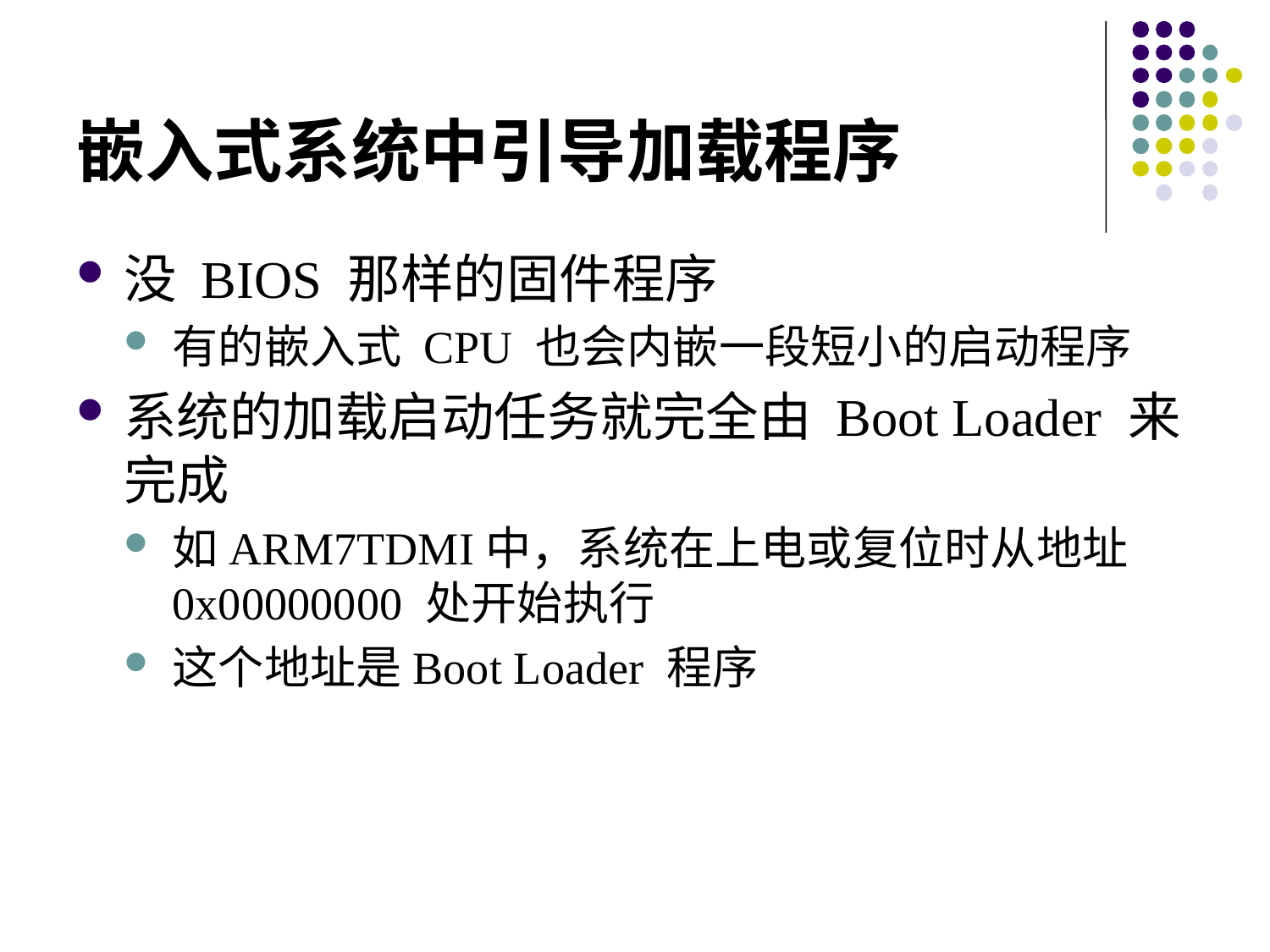

# 嵌入式系统中引导加载程序
没 BIOS 那样的固件程序
有的嵌入式 CPU 也会内嵌一段短小的启动程序
系统的加载启动任务就完全由 Boot Loader 来完成
如ARM7TDMI中，系统在上电或复位时从地址 0x00000000 处开始执行
这个地址是Boot Loader 程序